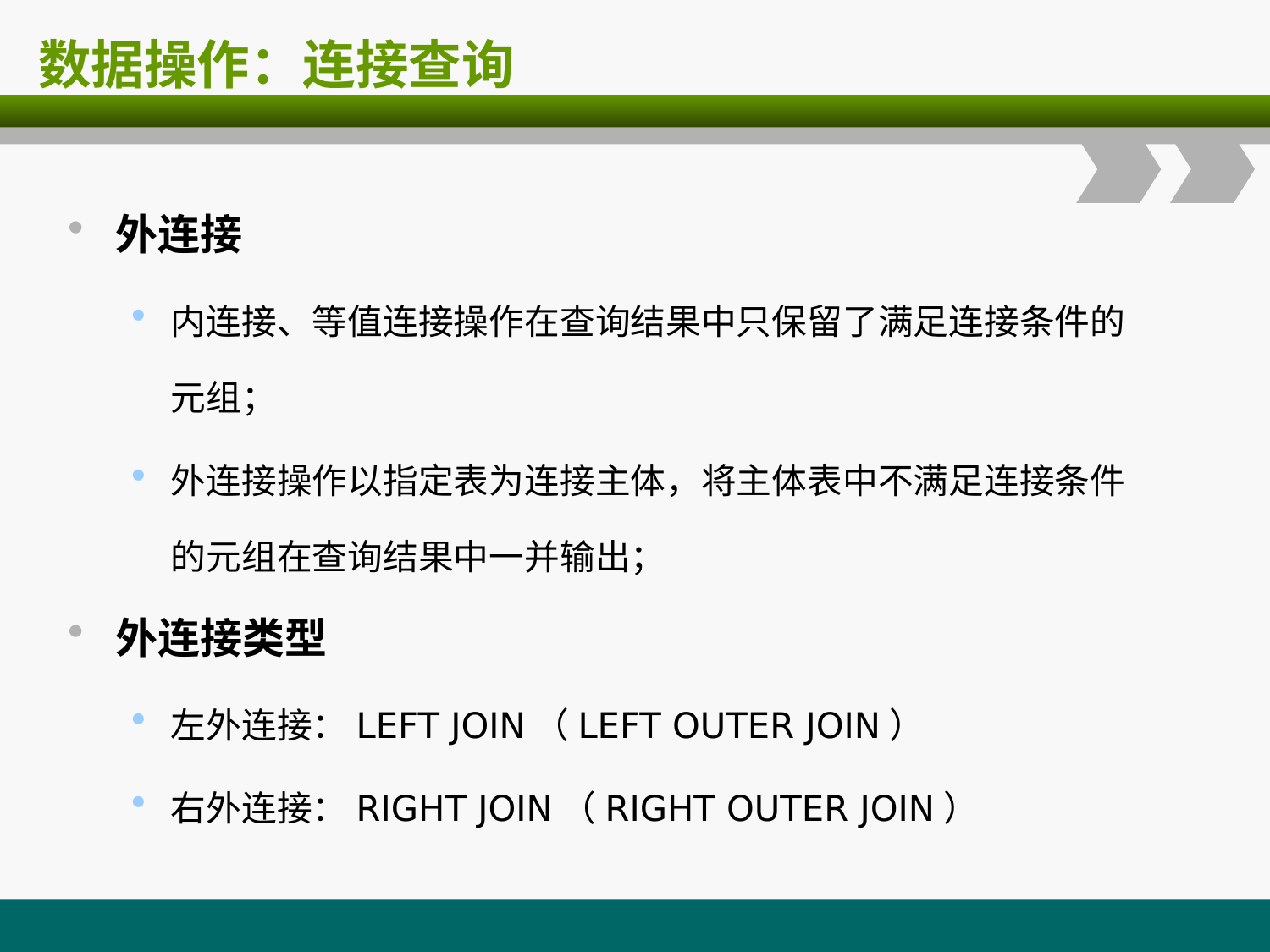

# 数据操作：连接查询
外连接
内连接、等值连接操作在查询结果中只保留了满足连接条件的元组；
外连接操作以指定表为连接主体，将主体表中不满足连接条件的元组在查询结果中一并输出；
外连接类型
左外连接：LEFT JOIN（LEFT OUTER JOIN）
右外连接：RIGHT JOIN（RIGHT OUTER JOIN）